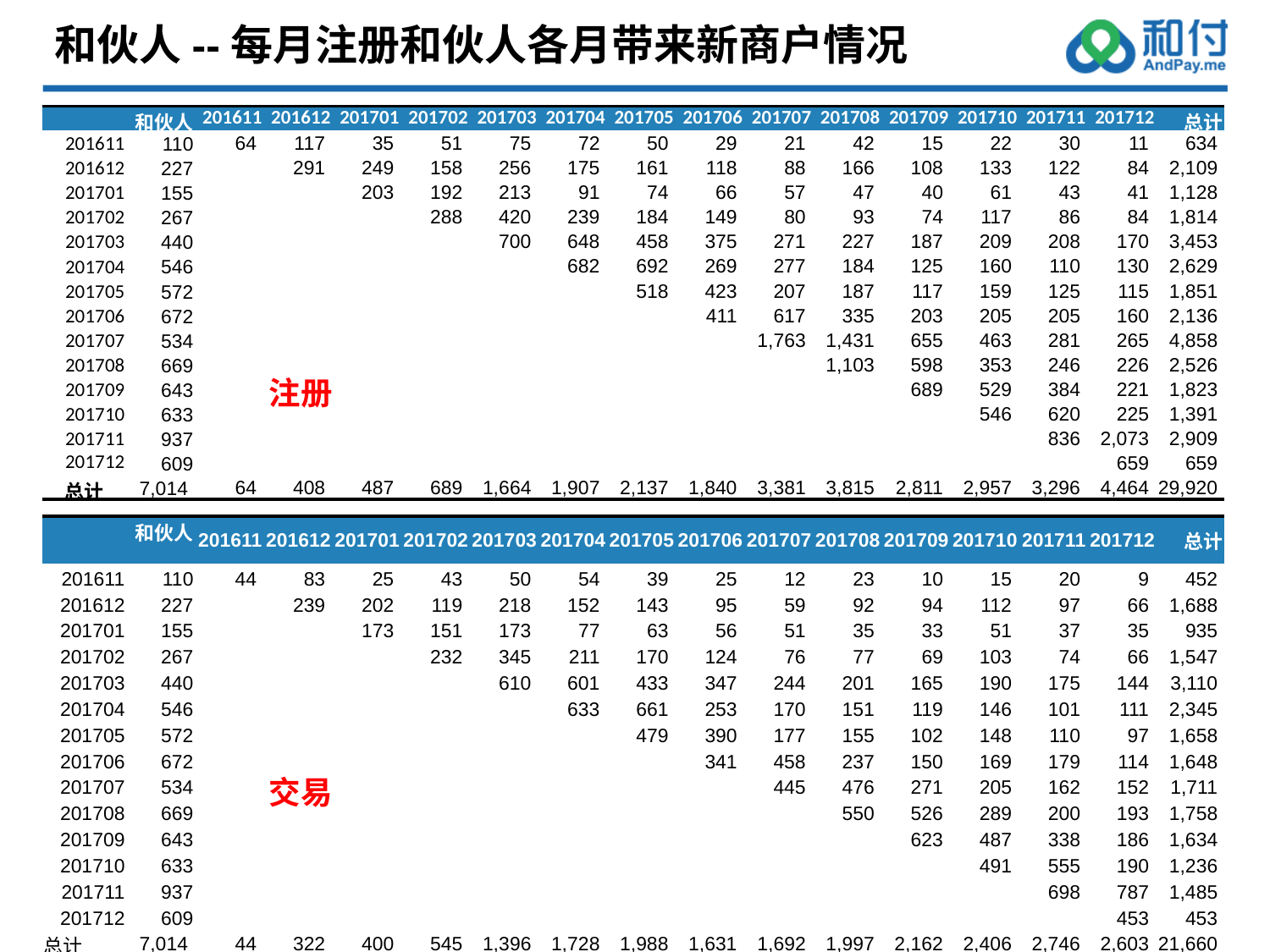

和伙人--每月注册和伙人各月带来新商户情况
|  | 和伙人 | 201611 | 201612 | 201701 | 201702 | 201703 | 201704 | 201705 | 201706 | 201707 | 201708 | 201709 | 201710 | 201711 | 201712 | 总计 |
| --- | --- | --- | --- | --- | --- | --- | --- | --- | --- | --- | --- | --- | --- | --- | --- | --- |
| 201611 | 110 | 64 | 117 | 35 | 51 | 75 | 72 | 50 | 29 | 21 | 42 | 15 | 22 | 30 | 11 | 634 |
| 201612 | 227 |  | 291 | 249 | 158 | 256 | 175 | 161 | 118 | 88 | 166 | 108 | 133 | 122 | 84 | 2,109 |
| 201701 | 155 |  |  | 203 | 192 | 213 | 91 | 74 | 66 | 57 | 47 | 40 | 61 | 43 | 41 | 1,128 |
| 201702 | 267 |  |  |  | 288 | 420 | 239 | 184 | 149 | 80 | 93 | 74 | 117 | 86 | 84 | 1,814 |
| 201703 | 440 |  |  |  |  | 700 | 648 | 458 | 375 | 271 | 227 | 187 | 209 | 208 | 170 | 3,453 |
| 201704 | 546 |  |  |  |  |  | 682 | 692 | 269 | 277 | 184 | 125 | 160 | 110 | 130 | 2,629 |
| 201705 | 572 |  |  |  |  |  |  | 518 | 423 | 207 | 187 | 117 | 159 | 125 | 115 | 1,851 |
| 201706 | 672 |  |  |  |  |  |  |  | 411 | 617 | 335 | 203 | 205 | 205 | 160 | 2,136 |
| 201707 | 534 |  |  |  |  |  |  |  |  | 1,763 | 1,431 | 655 | 463 | 281 | 265 | 4,858 |
| 201708 | 669 |  |  |  |  |  |  |  |  |  | 1,103 | 598 | 353 | 246 | 226 | 2,526 |
| 201709 | 643 |  |  |  |  |  |  |  |  |  |  | 689 | 529 | 384 | 221 | 1,823 |
| 201710 | 633 |  |  |  |  |  |  |  |  |  |  |  | 546 | 620 | 225 | 1,391 |
| 201711 | 937 |  |  |  |  |  |  |  |  |  |  |  |  | 836 | 2,073 | 2,909 |
| 201712 | 609 |  |  |  |  |  |  |  |  |  |  |  |  |  | 659 | 659 |
| 总计 | 7,014 | 64 | 408 | 487 | 689 | 1,664 | 1,907 | 2,137 | 1,840 | 3,381 | 3,815 | 2,811 | 2,957 | 3,296 | 4,464 | 29,920 |
注册
|  | 和伙人 | 201611 | 201612 | 201701 | 201702 | 201703 | 201704 | 201705 | 201706 | 201707 | 201708 | 201709 | 201710 | 201711 | 201712 | 总计 |
| --- | --- | --- | --- | --- | --- | --- | --- | --- | --- | --- | --- | --- | --- | --- | --- | --- |
| 201611 | 110 | 44 | 83 | 25 | 43 | 50 | 54 | 39 | 25 | 12 | 23 | 10 | 15 | 20 | 9 | 452 |
| 201612 | 227 |  | 239 | 202 | 119 | 218 | 152 | 143 | 95 | 59 | 92 | 94 | 112 | 97 | 66 | 1,688 |
| 201701 | 155 |  |  | 173 | 151 | 173 | 77 | 63 | 56 | 51 | 35 | 33 | 51 | 37 | 35 | 935 |
| 201702 | 267 |  |  |  | 232 | 345 | 211 | 170 | 124 | 76 | 77 | 69 | 103 | 74 | 66 | 1,547 |
| 201703 | 440 |  |  |  |  | 610 | 601 | 433 | 347 | 244 | 201 | 165 | 190 | 175 | 144 | 3,110 |
| 201704 | 546 |  |  |  |  |  | 633 | 661 | 253 | 170 | 151 | 119 | 146 | 101 | 111 | 2,345 |
| 201705 | 572 |  |  |  |  |  |  | 479 | 390 | 177 | 155 | 102 | 148 | 110 | 97 | 1,658 |
| 201706 | 672 |  |  |  |  |  |  |  | 341 | 458 | 237 | 150 | 169 | 179 | 114 | 1,648 |
| 201707 | 534 |  |  |  |  |  |  |  |  | 445 | 476 | 271 | 205 | 162 | 152 | 1,711 |
| 201708 | 669 |  |  |  |  |  |  |  |  |  | 550 | 526 | 289 | 200 | 193 | 1,758 |
| 201709 | 643 |  |  |  |  |  |  |  |  |  |  | 623 | 487 | 338 | 186 | 1,634 |
| 201710 | 633 |  |  |  |  |  |  |  |  |  |  |  | 491 | 555 | 190 | 1,236 |
| 201711 | 937 |  |  |  |  |  |  |  |  |  |  |  |  | 698 | 787 | 1,485 |
| 201712 | 609 |  |  |  |  |  |  |  |  |  |  |  |  |  | 453 | 453 |
| 总计 | 7,014 | 44 | 322 | 400 | 545 | 1,396 | 1,728 | 1,988 | 1,631 | 1,692 | 1,997 | 2,162 | 2,406 | 2,746 | 2,603 | 21,660 |
交易